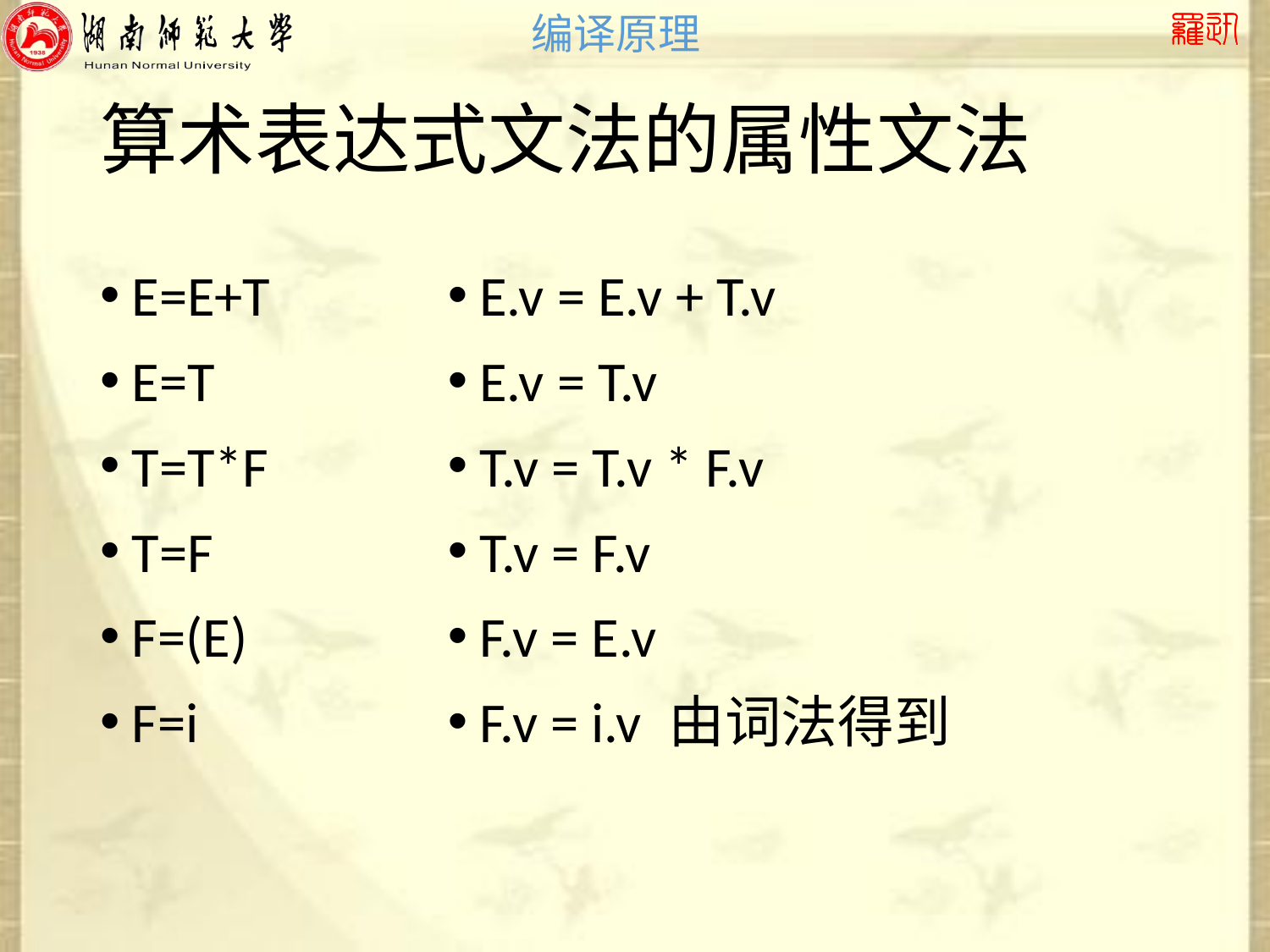

# 算术表达式文法的属性文法
E=E+T
E=T
T=T*F
T=F
F=(E)
F=i
E.v = E.v + T.v
E.v = T.v
T.v = T.v * F.v
T.v = F.v
F.v = E.v
F.v = i.v 由词法得到